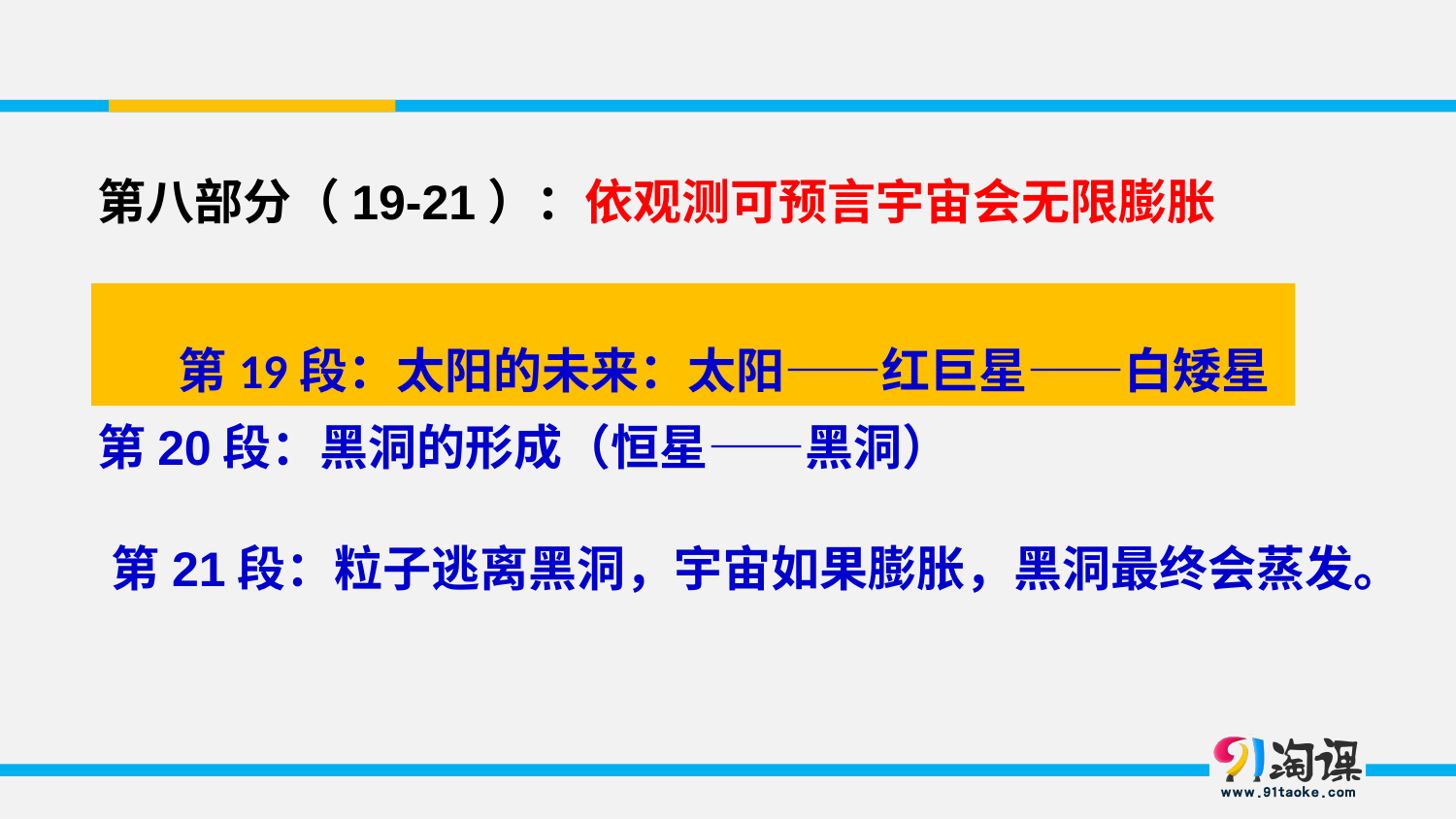

第八部分（19-21）：依观测可预言宇宙会无限膨胀
第19段：太阳的未来：太阳——红巨星——白矮星
第20段：黑洞的形成（恒星——黑洞）
第21段：粒子逃离黑洞，宇宙如果膨胀，黑洞最终会蒸发。